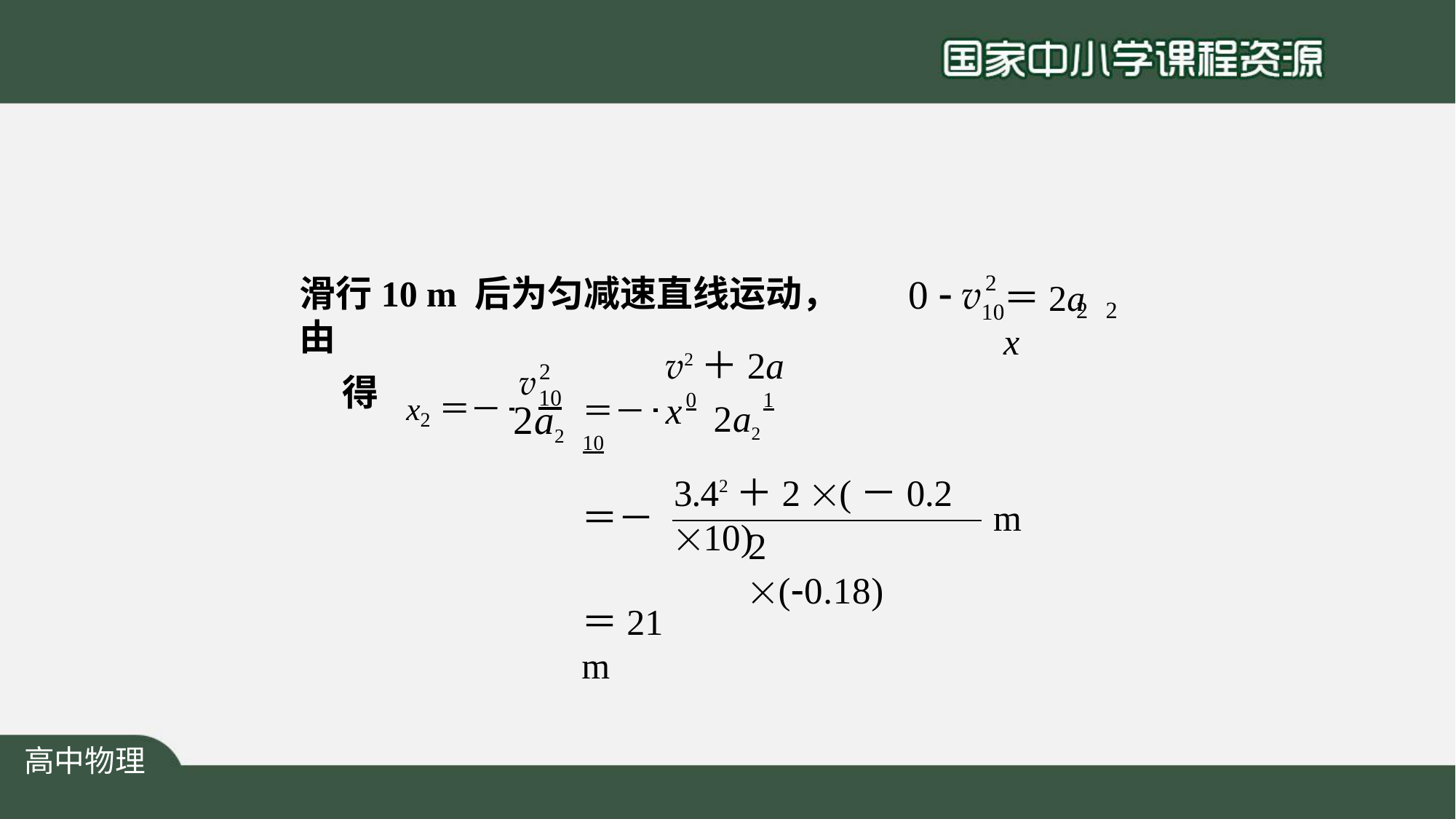

2
0 − v
滑行10 m 后为匀减速直线运动，由
＝2a x
2	2
10
v2
v2＋2a x
x2＝－  	10
＝－  	0	1	10
得
2a2
2a2
3.42＋2 ×(－0.2 ×10)
m
＝－
2 ×(−0.18)

＝21 m
高中物理